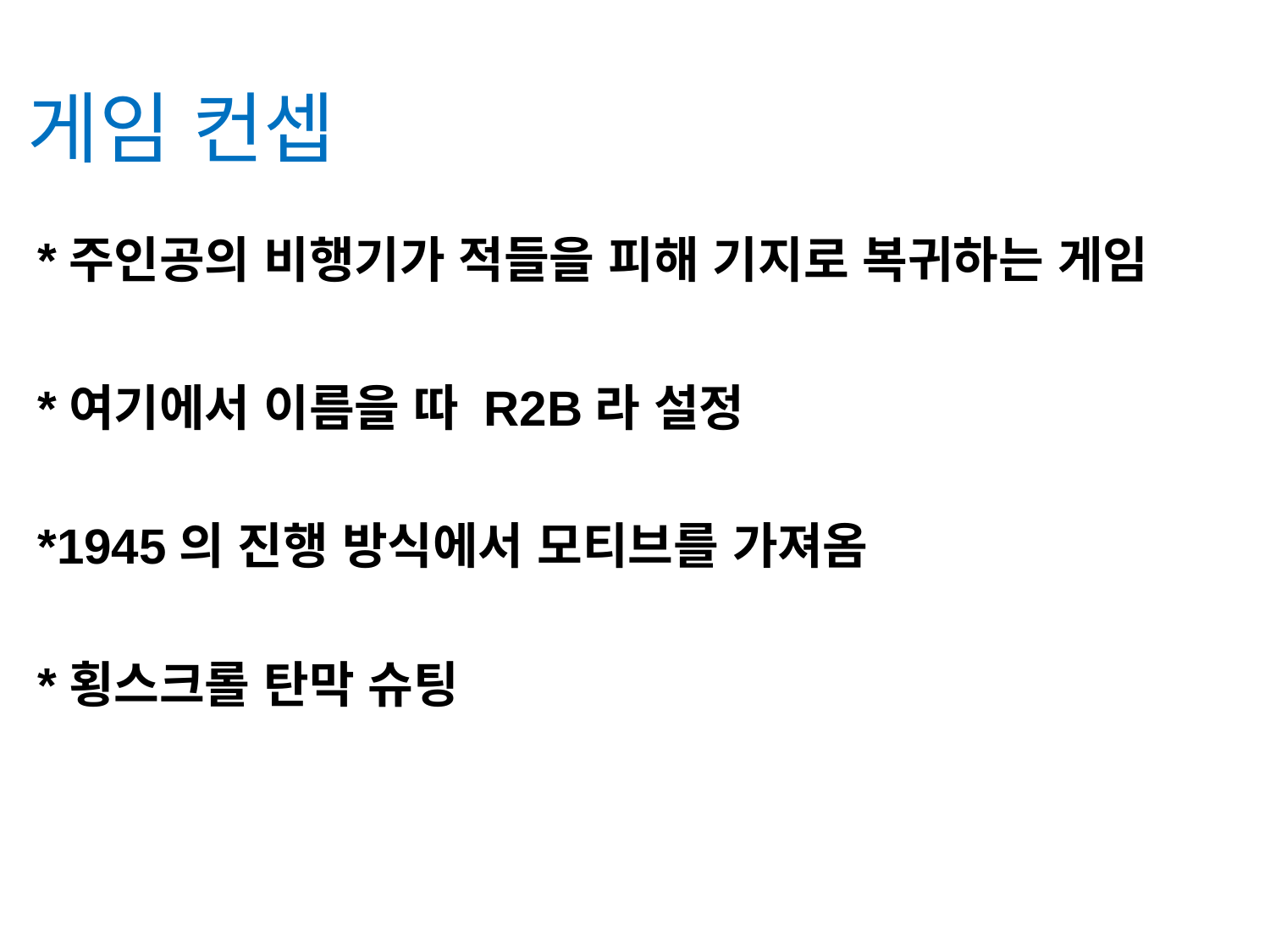

# 게임 컨셉
*주인공의 비행기가 적들을 피해 기지로 복귀하는 게임

*여기에서 이름을 따 R2B라 설정

*1945의 진행 방식에서 모티브를 가져옴

*횡스크롤 탄막 슈팅